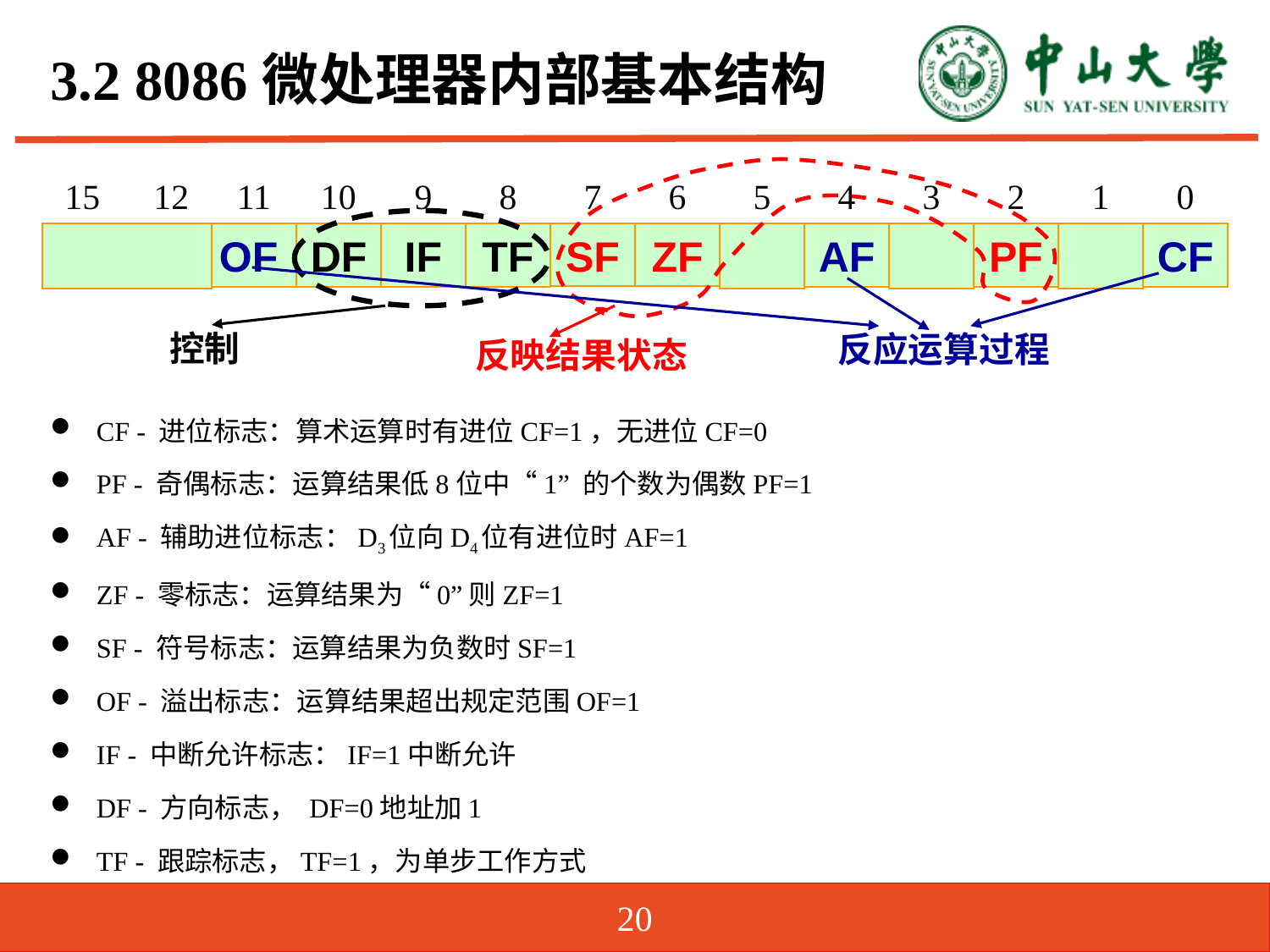

# 3.2 8086微处理器内部基本结构

CF - 进位标志：算术运算时有进位CF=1，无进位CF=0
PF - 奇偶标志：运算结果低8位中“1” 的个数为偶数PF=1
AF - 辅助进位标志：D3位向D4位有进位时AF=1
ZF - 零标志：运算结果为“0”则ZF=1
SF - 符号标志：运算结果为负数时SF=1
OF - 溢出标志：运算结果超出规定范围OF=1
IF - 中断允许标志：IF=1中断允许
DF - 方向标志， DF=0地址加1
TF - 跟踪标志，TF=1，为单步工作方式

15      12
11
10
9
8
7
6
1
0

OF
DF
IF
TF
AF
PF
CF
SF
ZF

5
4
3
2

控制
反应运算过程
反映结果状态
20